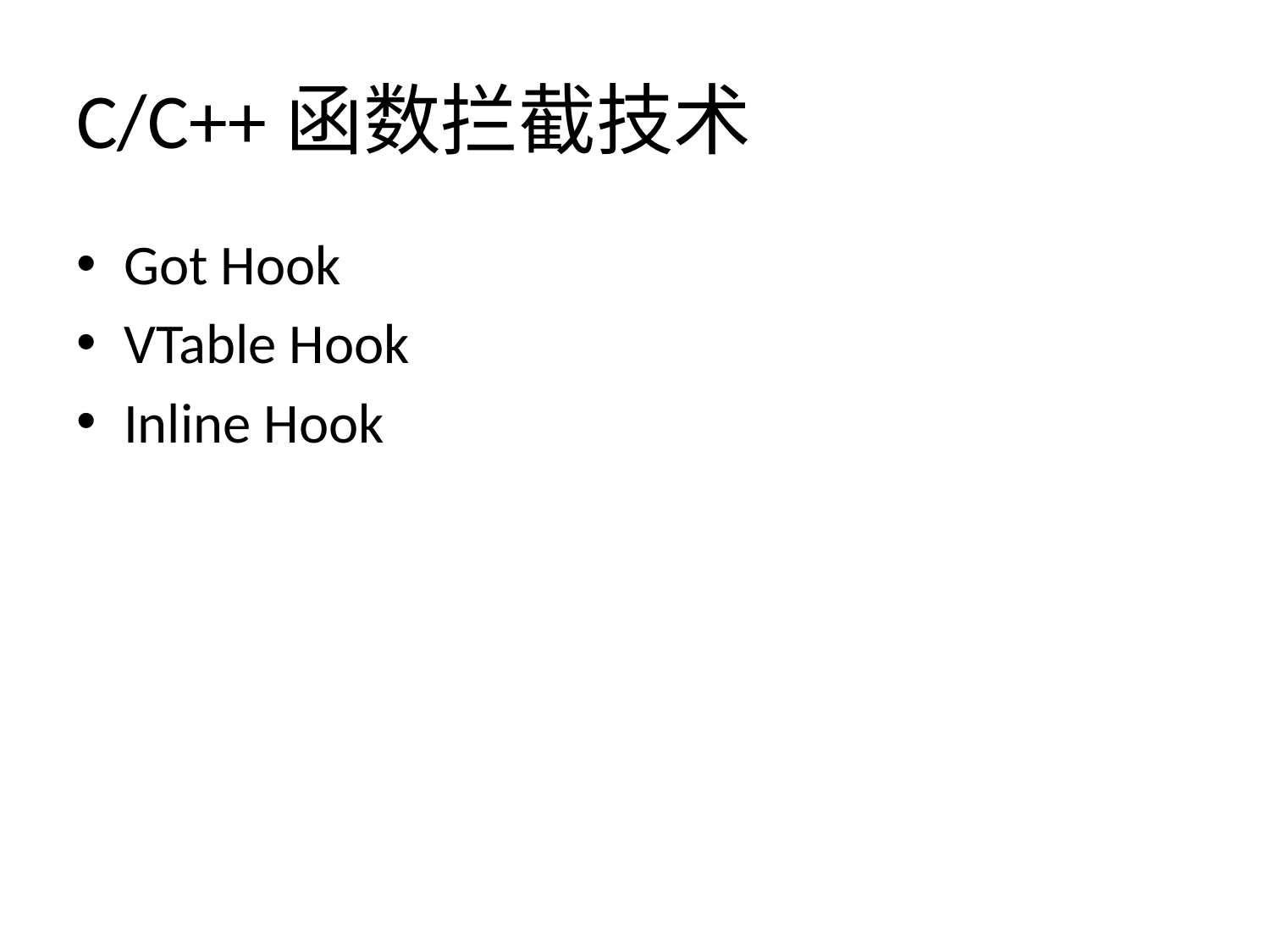

# C/C++函数拦截技术
Got Hook
VTable Hook
Inline Hook